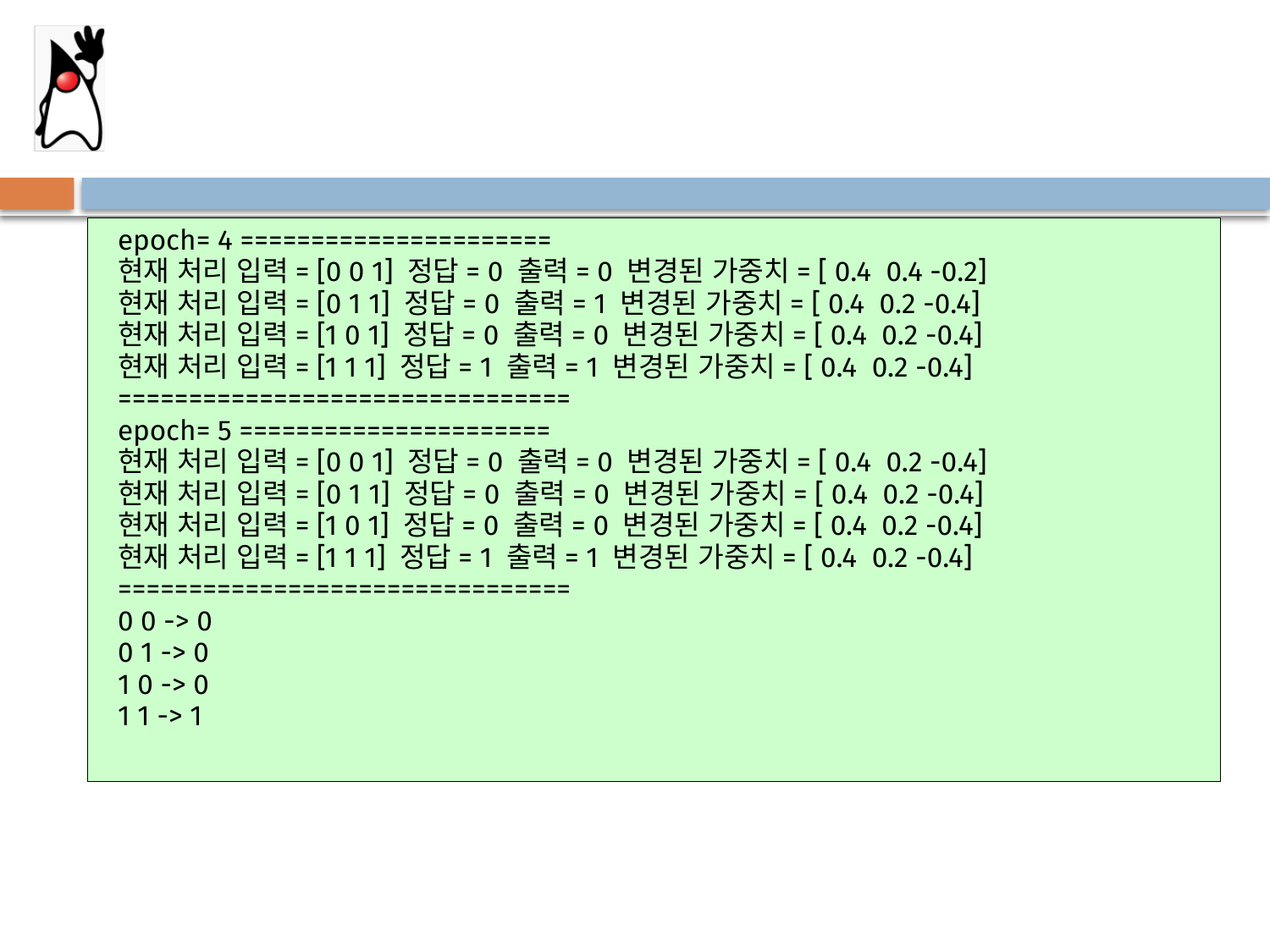

#
epoch= 4 ======================
현재 처리 입력= [0 0 1] 정답= 0 출력= 0 변경된 가중치= [ 0.4  0.4 -0.2]
현재 처리 입력= [0 1 1] 정답= 0 출력= 1 변경된 가중치= [ 0.4  0.2 -0.4]
현재 처리 입력= [1 0 1] 정답= 0 출력= 0 변경된 가중치= [ 0.4  0.2 -0.4]
현재 처리 입력= [1 1 1] 정답= 1 출력= 1 변경된 가중치= [ 0.4  0.2 -0.4]
================================
epoch= 5 ======================
현재 처리 입력= [0 0 1] 정답= 0 출력= 0 변경된 가중치= [ 0.4  0.2 -0.4]
현재 처리 입력= [0 1 1] 정답= 0 출력= 0 변경된 가중치= [ 0.4  0.2 -0.4]
현재 처리 입력= [1 0 1] 정답= 0 출력= 0 변경된 가중치= [ 0.4  0.2 -0.4]
현재 처리 입력= [1 1 1] 정답= 1 출력= 1 변경된 가중치= [ 0.4  0.2 -0.4]
================================
0 0 -> 0
0 1 -> 0
1 0 -> 0
1 1 -> 1